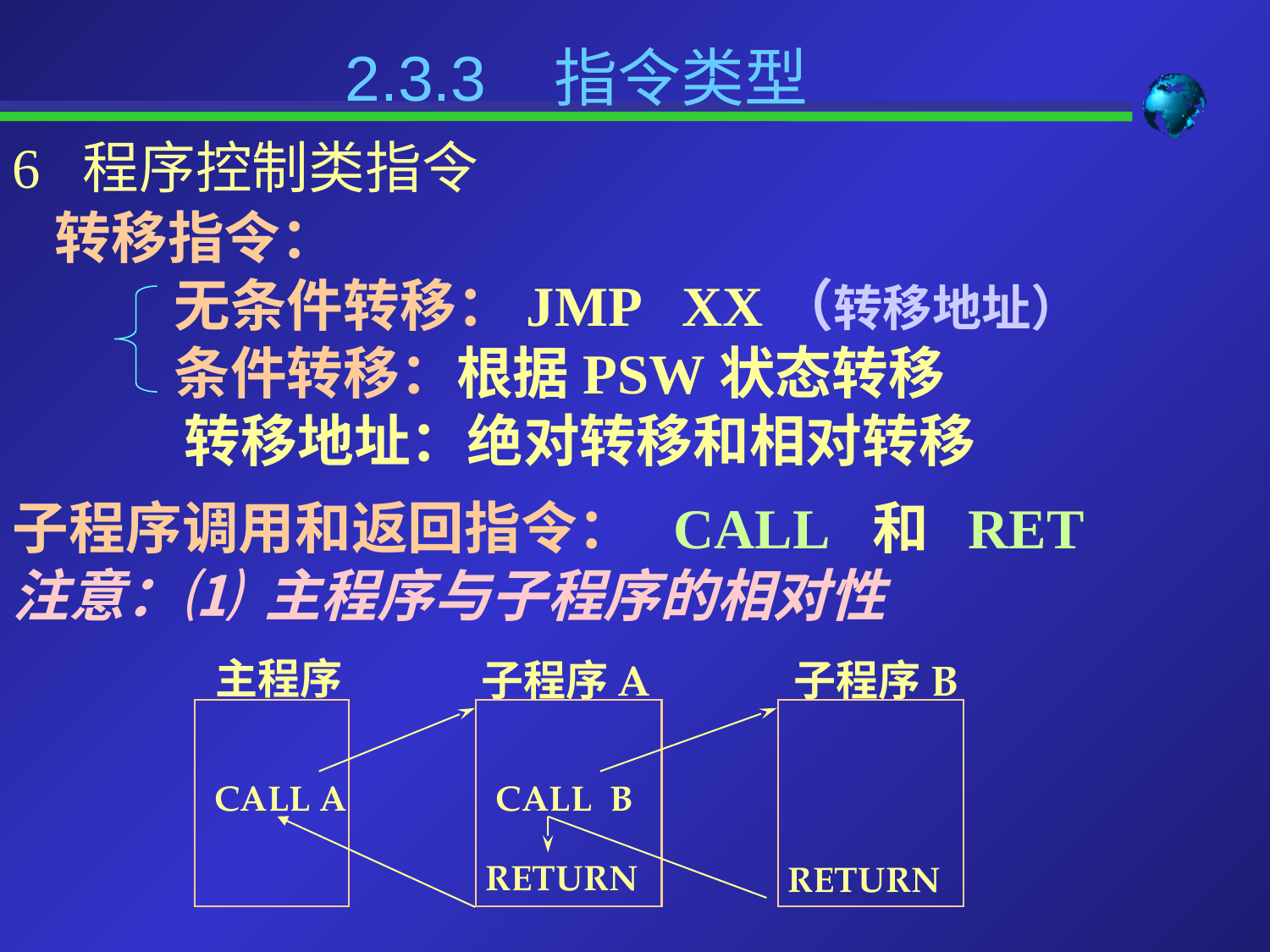

2.3.3   指令类型
6  程序控制类指令
转移指令：
	无条件转移：JMP   XX（转移地址）
	条件转移：根据PSW状态转移
         转移地址：绝对转移和相对转移

子程序调用和返回指令：  CALL  和  RET
注意：⑴  主程序与子程序的相对性
主程序
子程序A
子程序B

CALL A
CALL  B

RETURN
RETURN
40